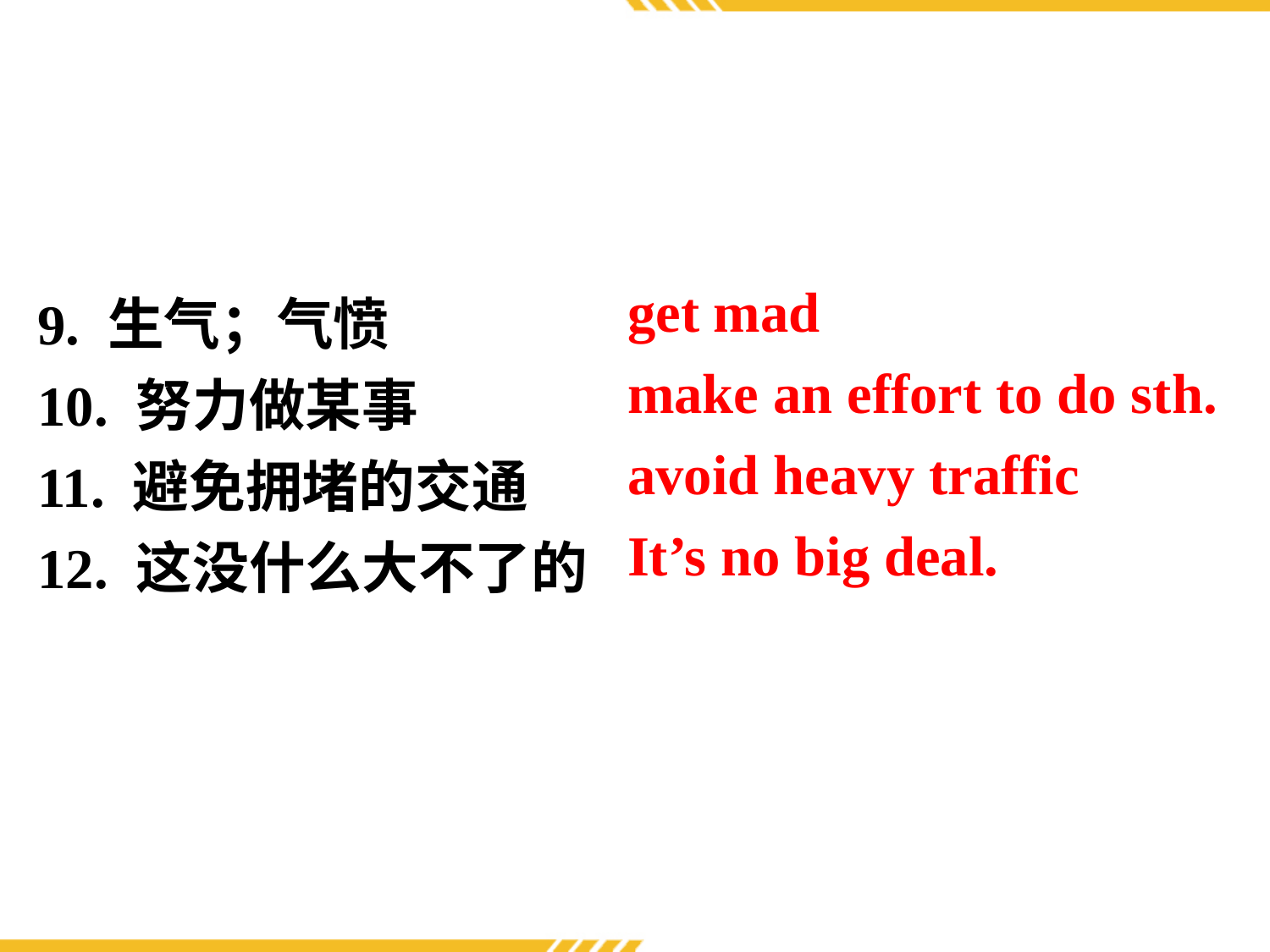

get mad
make an effort to do sth.
avoid heavy traffic
It’s no big deal.
9. 生气；气愤
10. 努力做某事
11. 避免拥堵的交通
12. 这没什么大不了的